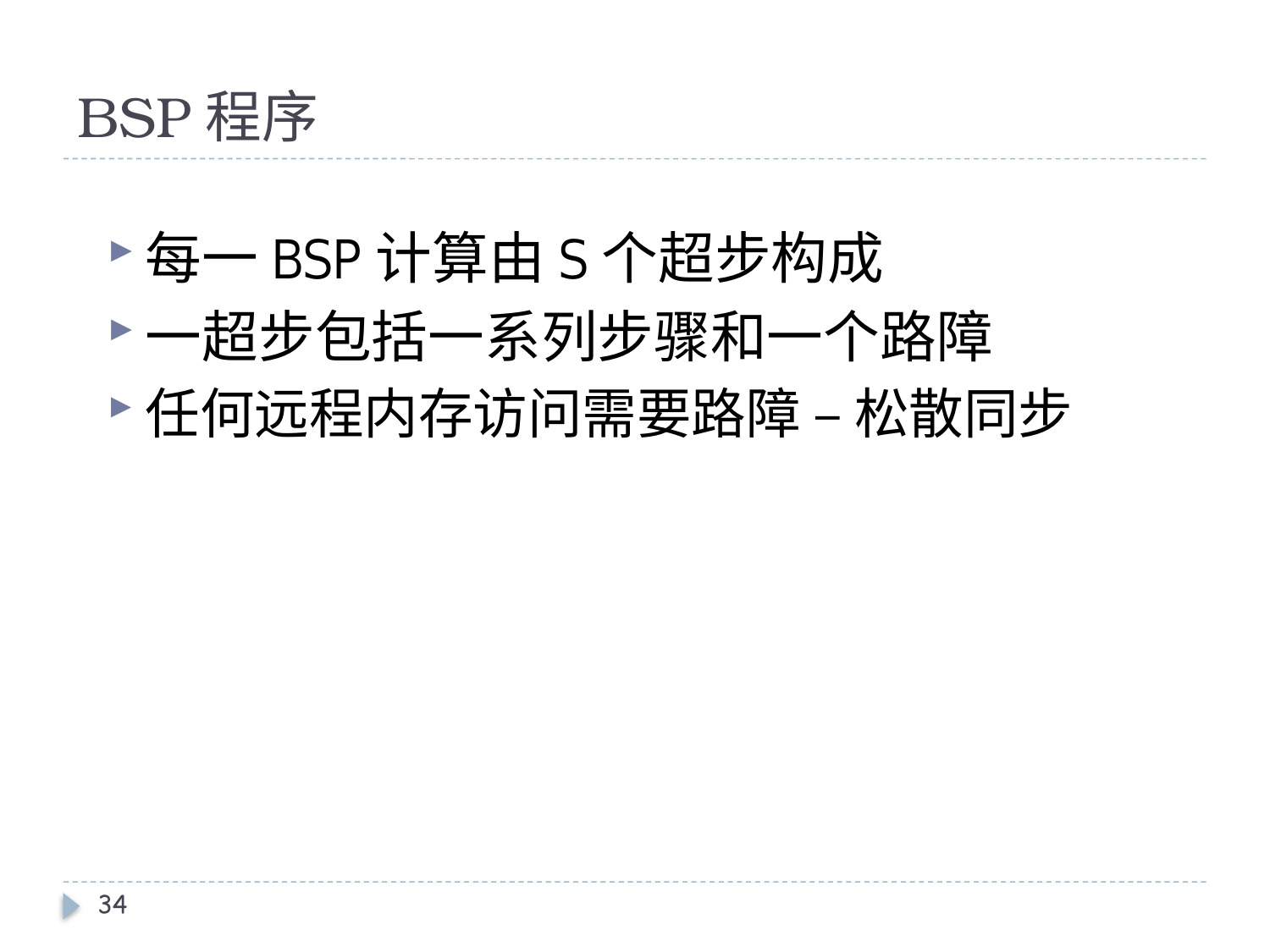

# BSP程序
每一BSP计算由S个超步构成
一超步包括一系列步骤和一个路障
任何远程内存访问需要路障 – 松散同步
34